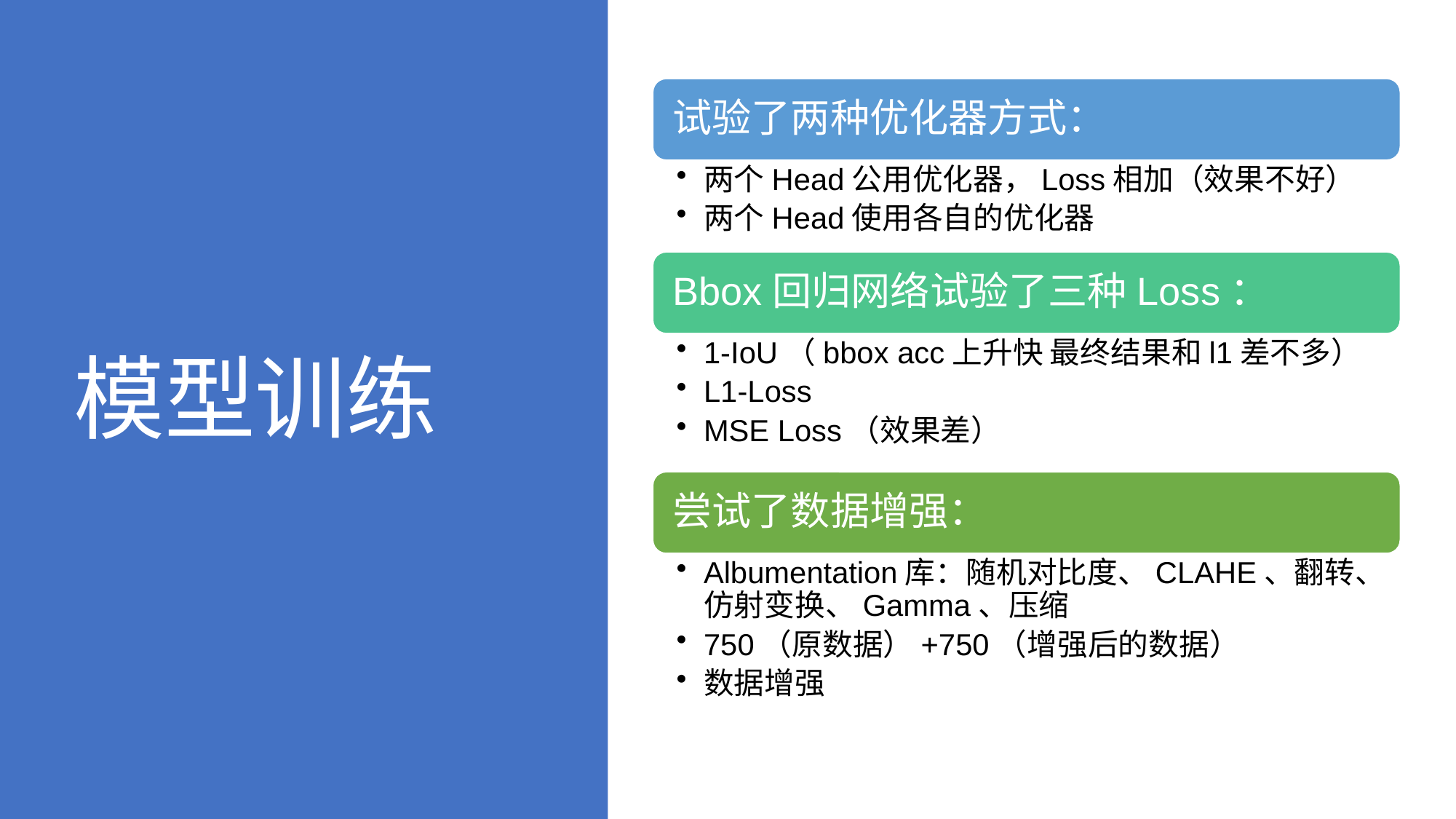

# 模型训练
试验了两种优化器方式：
两个Head公用优化器，Loss相加（效果不好）
两个Head使用各自的优化器
Bbox回归网络试验了三种Loss：
1-IoU（bbox acc上升快 最终结果和l1差不多）
L1-Loss
MSE Loss（效果差）
尝试了数据增强：
Albumentation库：随机对比度、CLAHE、翻转、仿射变换、Gamma、压缩
750（原数据）+750（增强后的数据）
数据增强